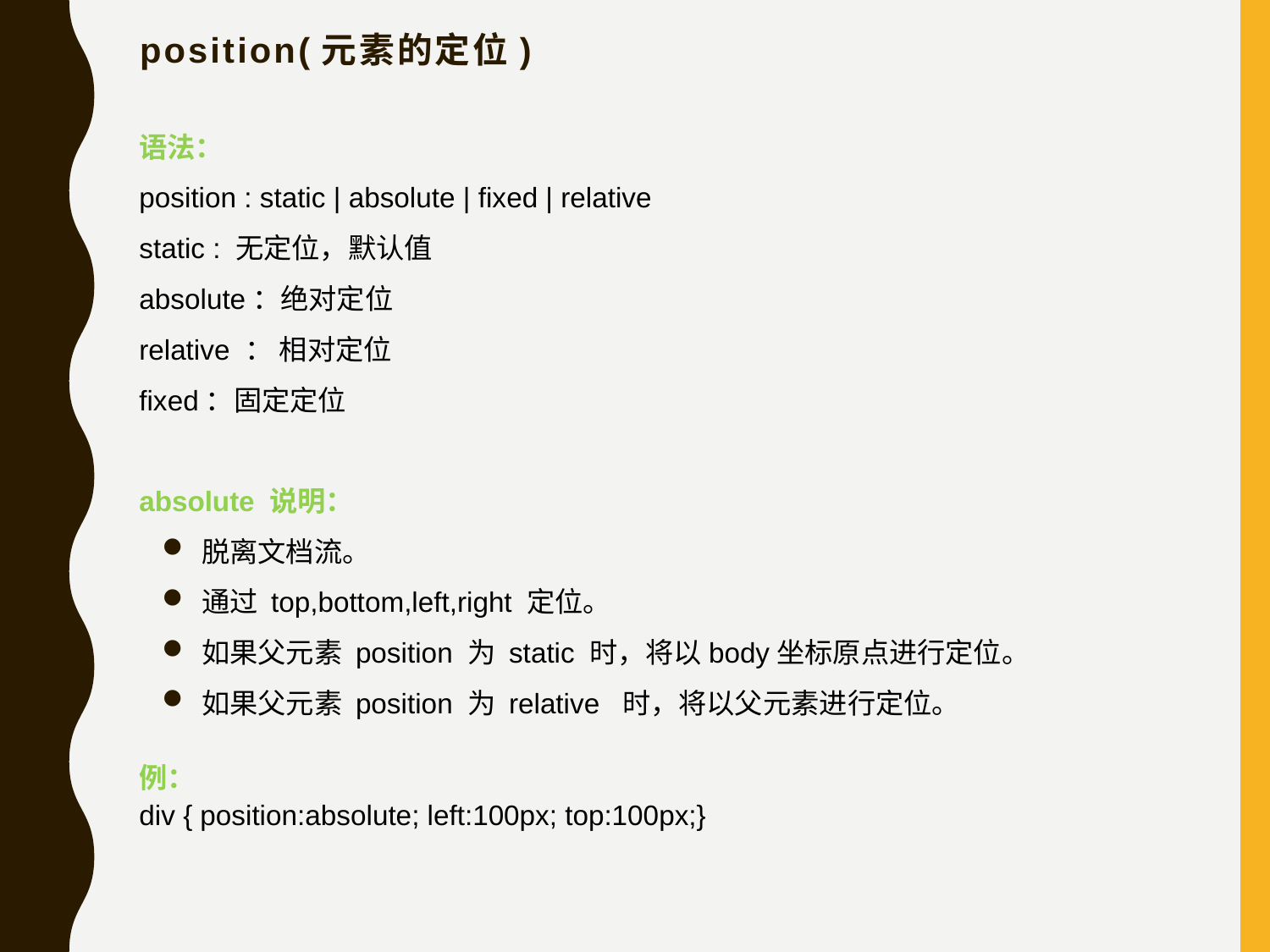

# position(元素的定位)
语法：
position : static | absolute | fixed | relative
static : 无定位，默认值
absolute：绝对定位
relative ： 相对定位
fixed：固定定位

absolute 说明：
脱离文档流。
通过 top,bottom,left,right 定位。
如果父元素 position 为 static 时，将以body坐标原点进行定位。
如果父元素 position 为 relative  时，将以父元素进行定位。

例：
div { position:absolute; left:100px; top:100px;}